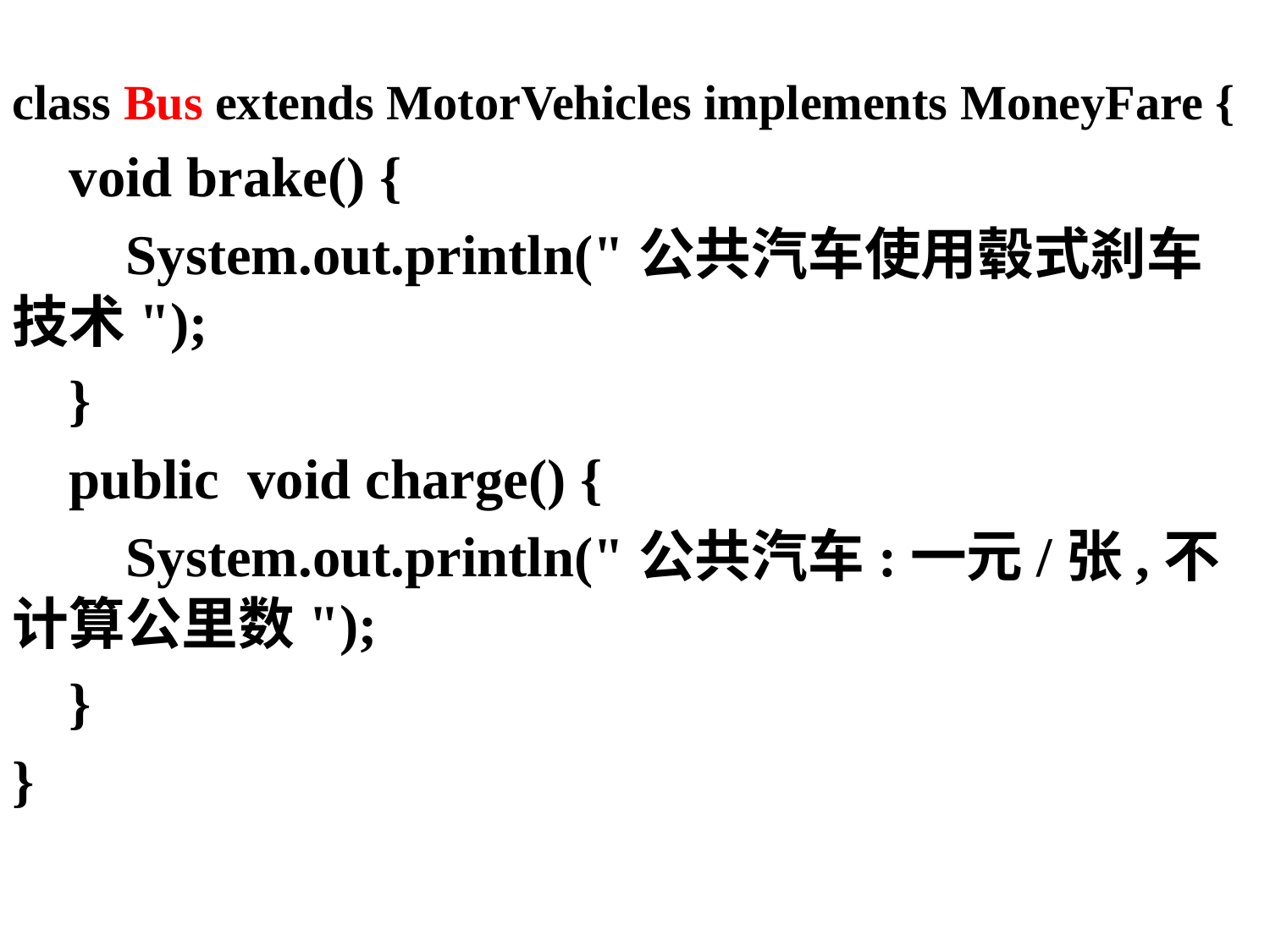

class Bus extends MotorVehicles implements MoneyFare {
    void brake() {
        System.out.println("公共汽车使用毂式刹车技术");
    }
    public  void charge() {
        System.out.println("公共汽车:一元/张,不计算公里数");
    }
}